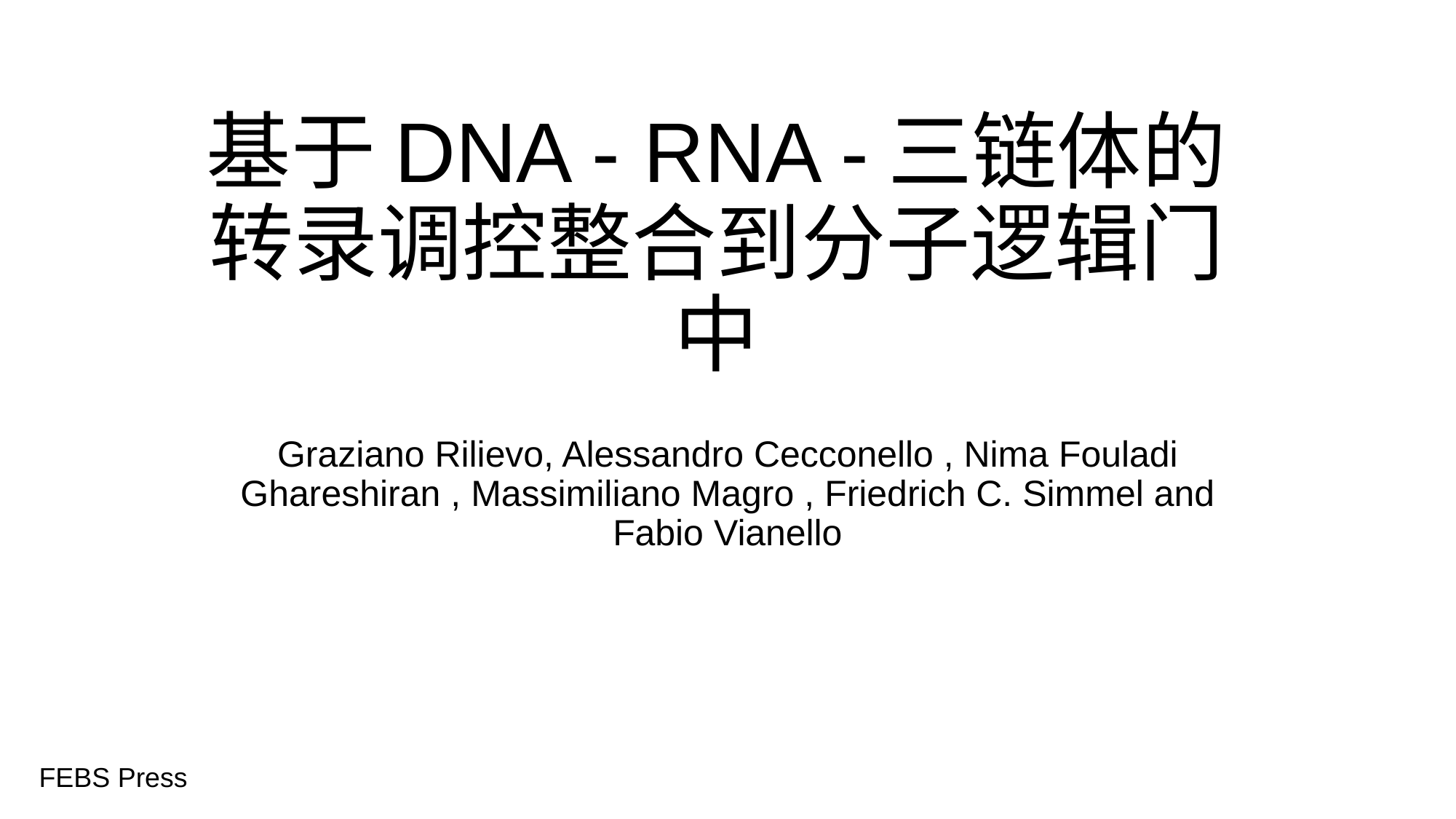

# 基于DNA - RNA -三链体的转录调控整合到分子逻辑门中
Graziano Rilievo, Alessandro Cecconello , Nima Fouladi Ghareshiran , Massimiliano Magro , Friedrich C. Simmel and Fabio Vianello
FEBS Press